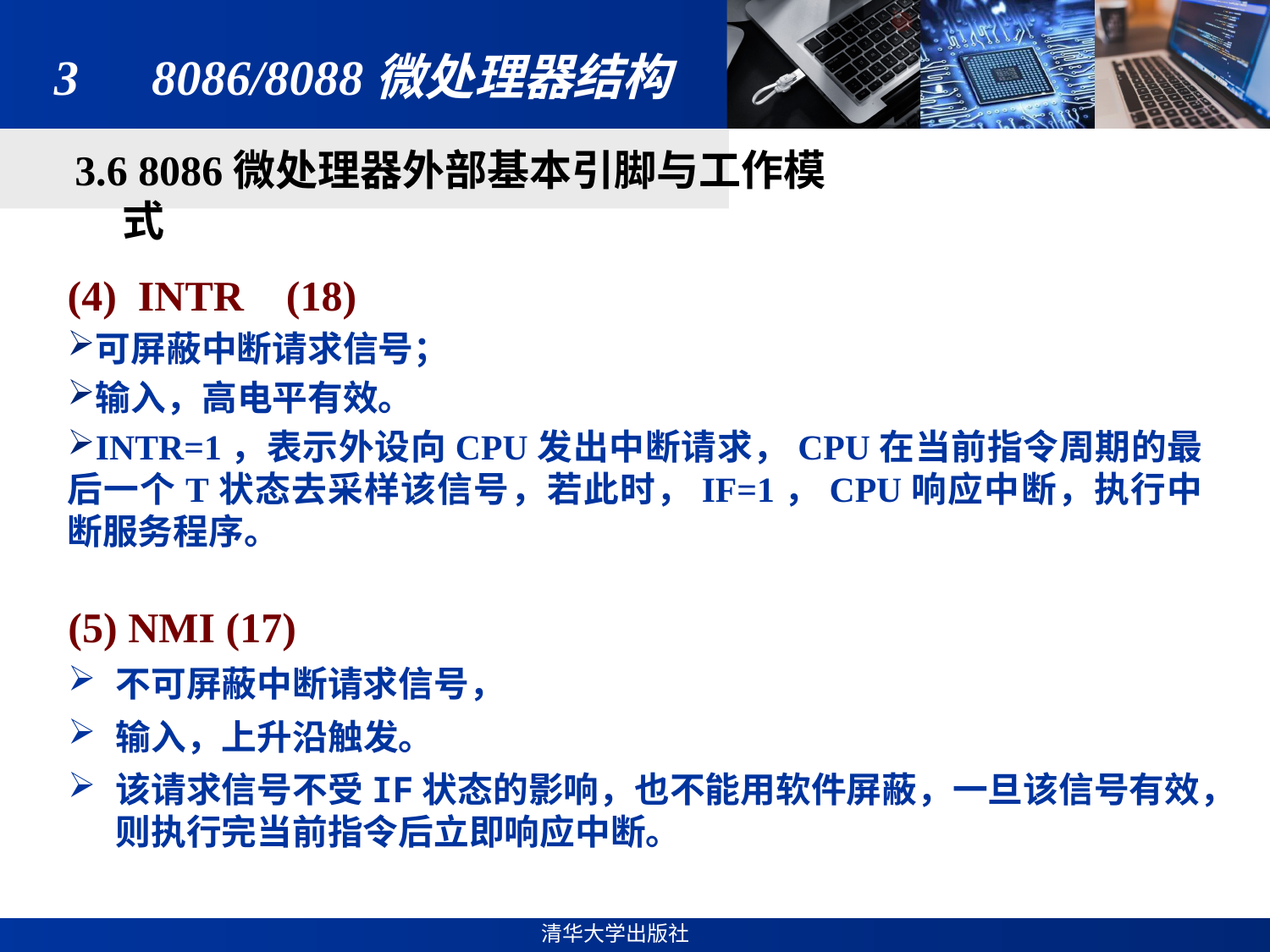

# 3　8086/8088微处理器结构
3.6 8086微处理器外部基本引脚与工作模式

(4)  INTR    (18)
可屏蔽中断请求信号；
输入，高电平有效。当
INTR=1，表示外设向CPU发出中断请求，CPU在当前指令周期的最后一个T状态去采样该信号，若此时，IF=1，CPU响应中断，执行中断服务程序。

(5) NMI (17)
不可屏蔽中断请求信号，
输入，上升沿触发。
该请求信号不受IF状态的影响，也不能用软件屏蔽，一旦该信号有效，则执行完当前指令后立即响应中断。